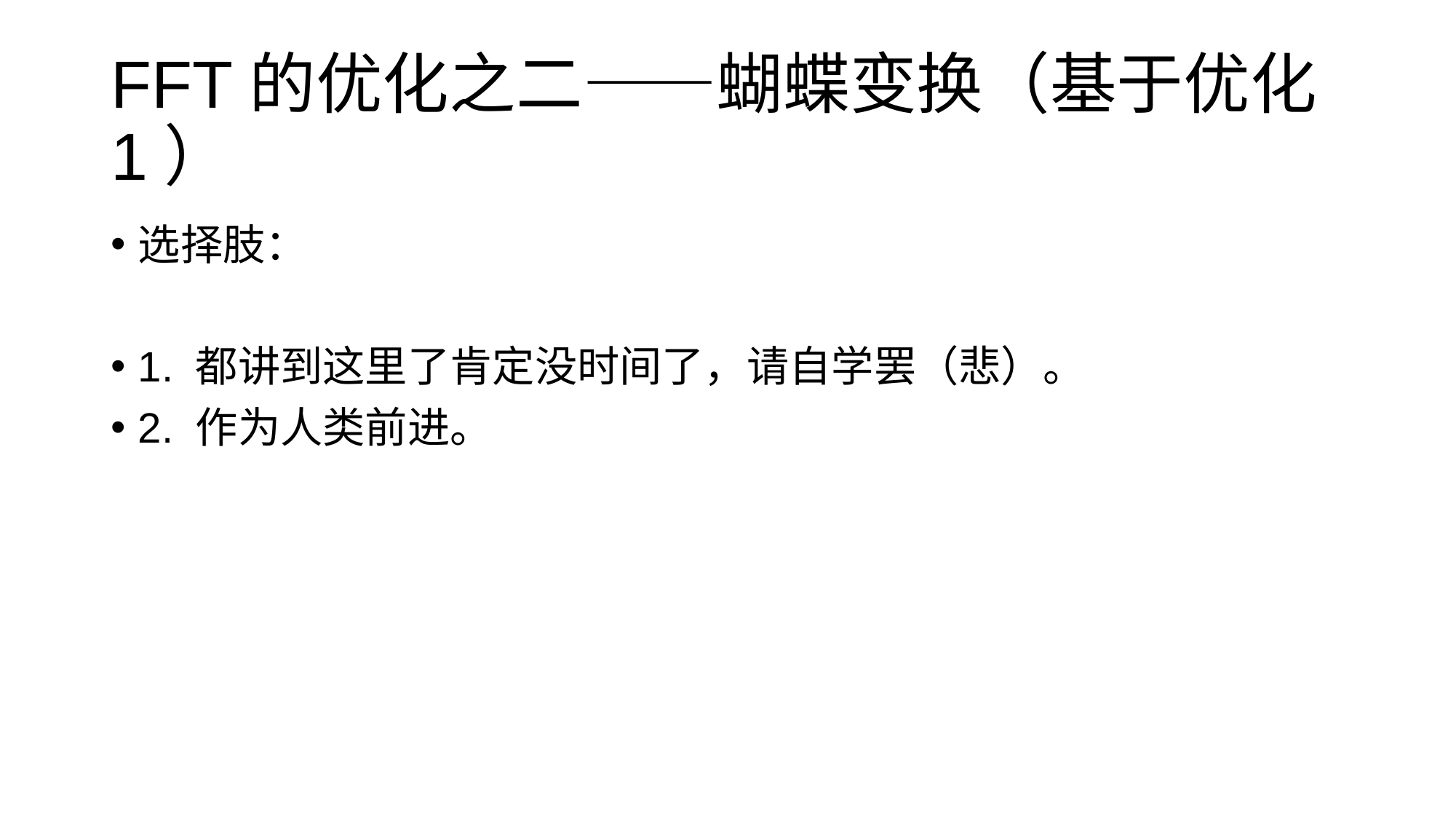

# FFT的优化之二——蝴蝶变换（基于优化1）
选择肢：

1. 都讲到这里了肯定没时间了，请自学罢（悲）。
2. 作为人类前进。